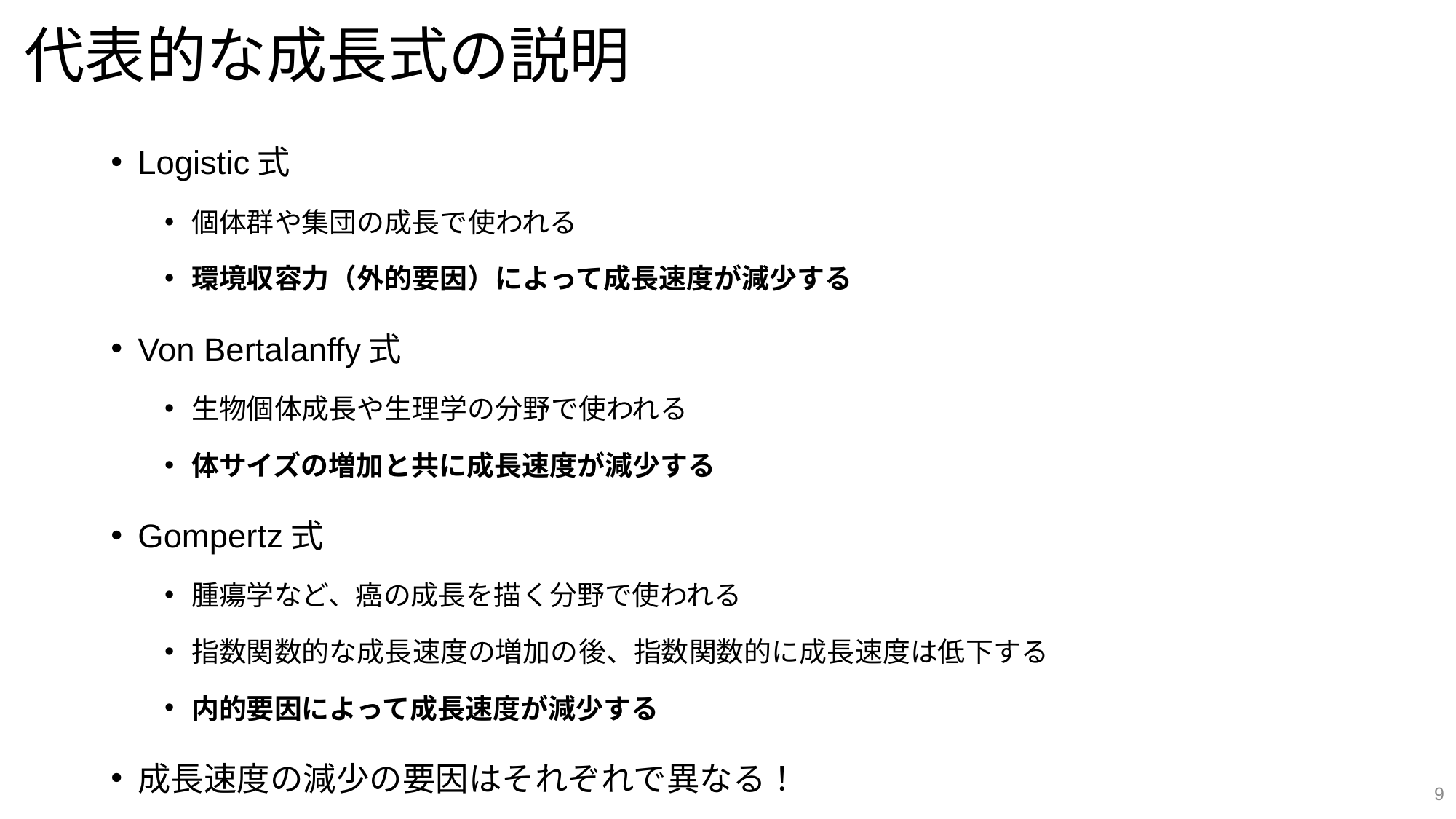

# 代表的な成長式の説明
Logistic式
個体群や集団の成長で使われる
環境収容力（外的要因）によって成長速度が減少する
Von Bertalanffy式
生物個体成長や生理学の分野で使われる
体サイズの増加と共に成長速度が減少する
Gompertz式
腫瘍学など、癌の成長を描く分野で使われる
指数関数的な成長速度の増加の後、指数関数的に成長速度は低下する
内的要因によって成長速度が減少する
成長速度の減少の要因はそれぞれで異なる！

9